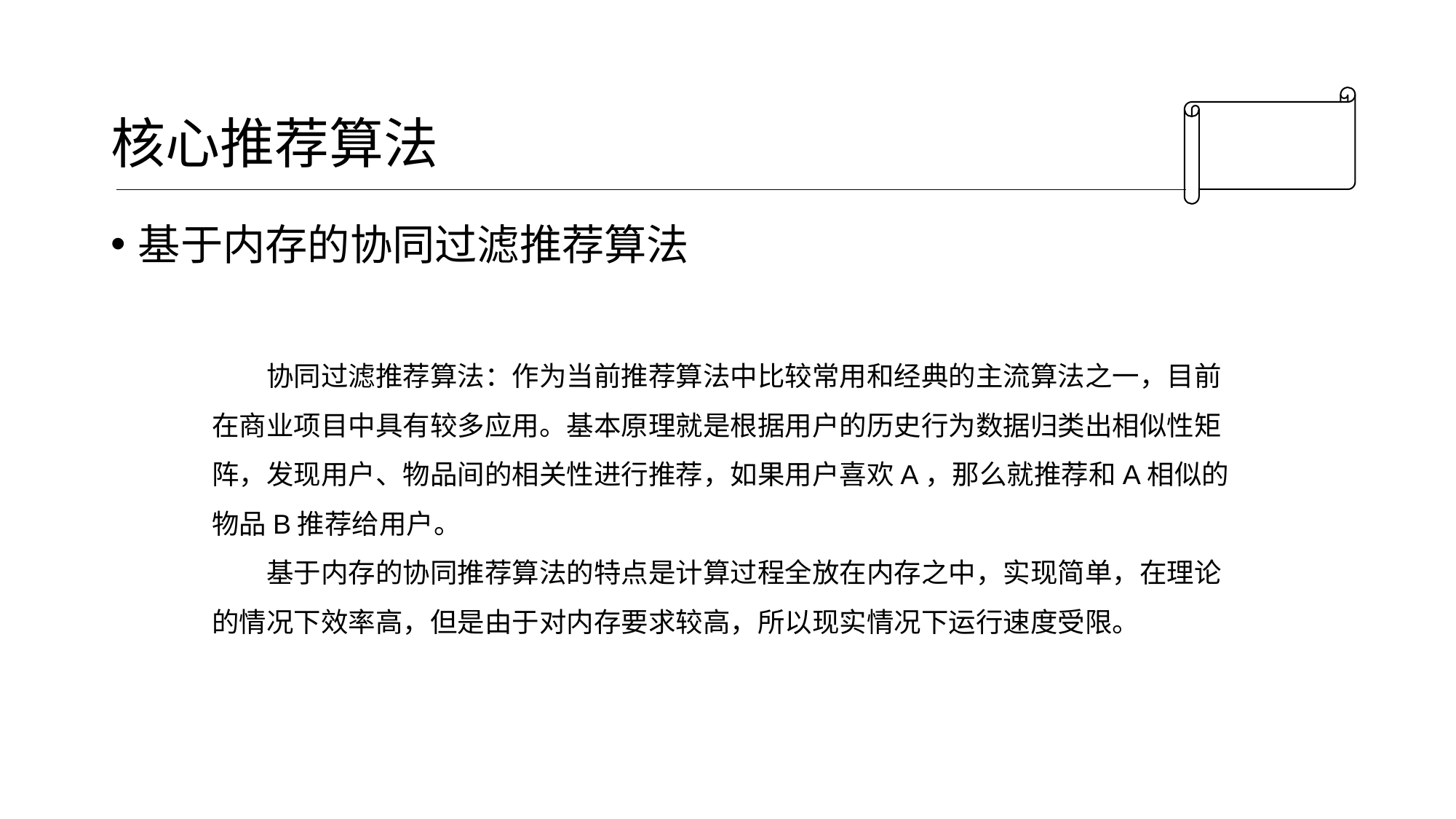

# 核心推荐算法

基于内存的协同过滤推荐算法
协同过滤推荐算法：作为当前推荐算法中比较常用和经典的主流算法之一，目前在商业项目中具有较多应用。基本原理就是根据用户的历史行为数据归类出相似性矩阵，发现用户、物品间的相关性进行推荐，如果用户喜欢A，那么就推荐和A相似的物品B推荐给用户。
基于内存的协同推荐算法的特点是计算过程全放在内存之中，实现简单，在理论的情况下效率高，但是由于对内存要求较高，所以现实情况下运行速度受限。